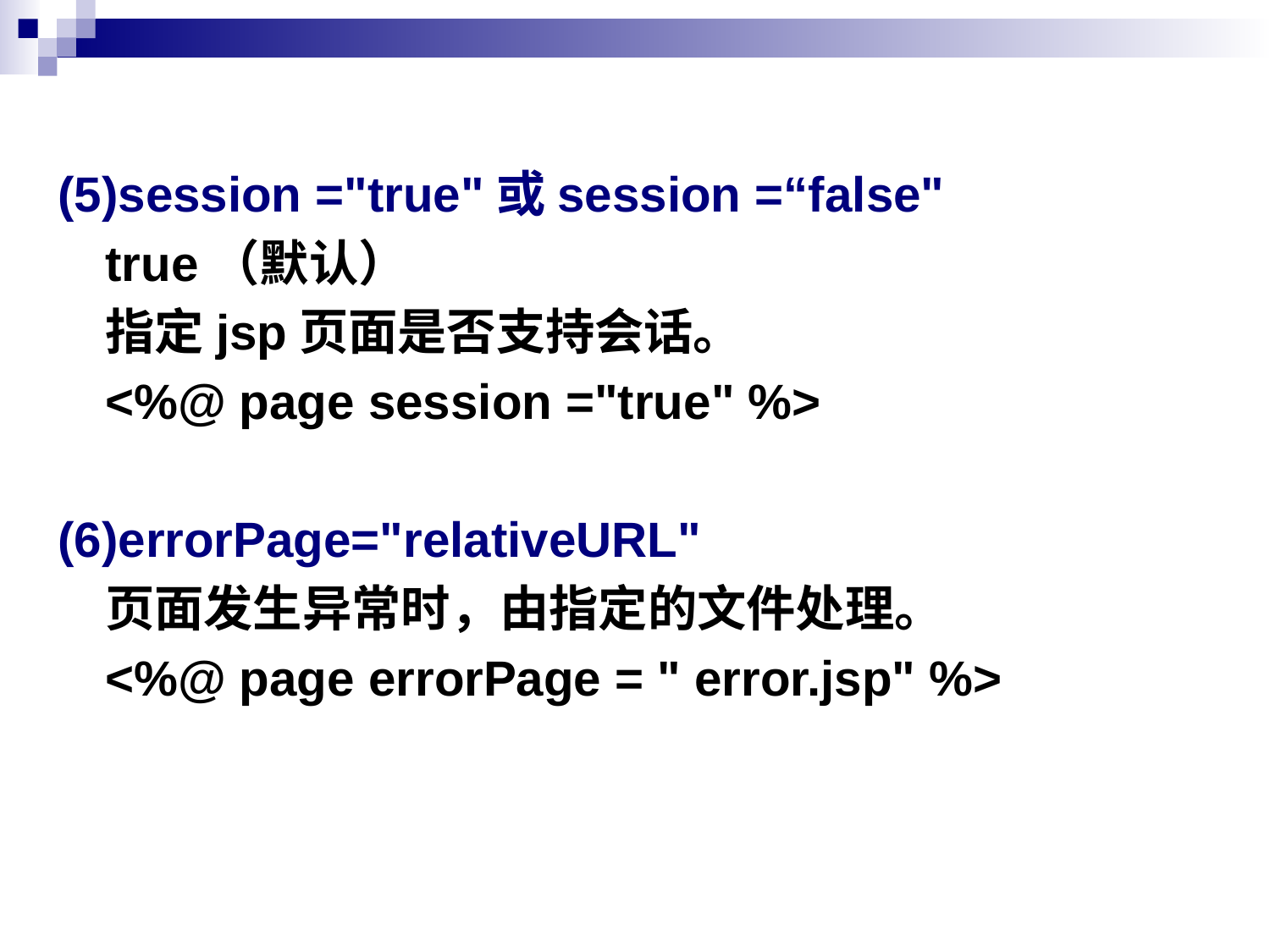

(5)session ="true"或session =“false"
	true（默认）
	指定jsp页面是否支持会话。
	<%@ page session ="true" %>

(6)errorPage="relativeURL"
	页面发生异常时，由指定的文件处理。
 	<%@ page errorPage = " error.jsp" %>
24